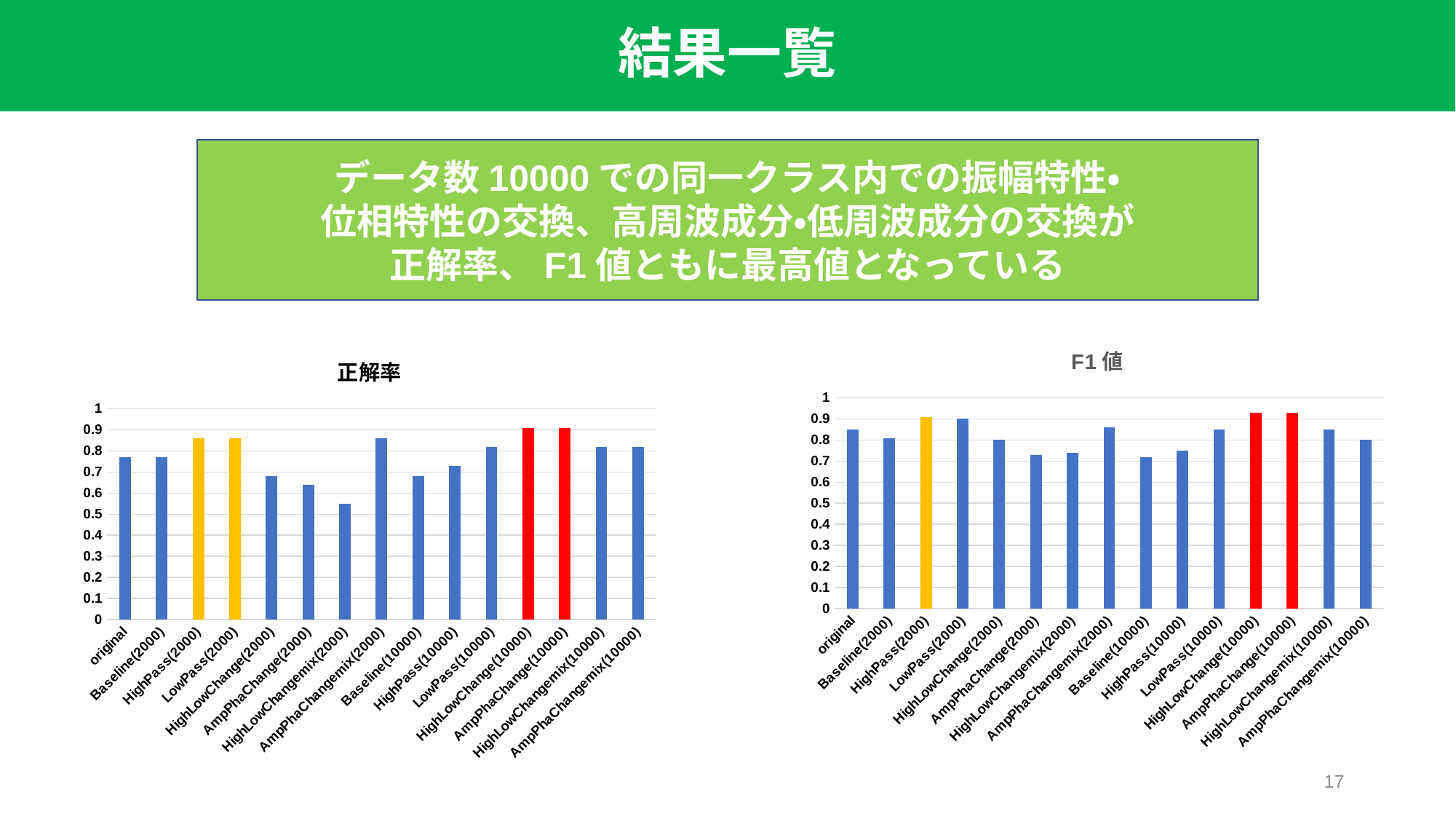

結果一覧
データ数10000での同一クラス内での振幅特性・
位相特性の交換、高周波成分・低周波成分の交換が
正解率、F1値ともに最高値となっている

### Chart: F1値

| Category | F1値 |
|---|---|
| original | 0.85 |
| Baseline(2000) | 0.81 |
| HighPass(2000) | 0.91 |
| LowPass(2000) | 0.9 |
| HighLowChange(2000) | 0.8 |
| AmpPhaChange(2000) | 0.73 |
| HighLowChangemix(2000) | 0.74 |
| AmpPhaChangemix(2000) | 0.86 |
| Baseline(10000) | 0.72 |
| HighPass(10000) | 0.75 |
| LowPass(10000) | 0.85 |
| HighLowChange(10000) | 0.93 |
| AmpPhaChange(10000) | 0.93 |
| HighLowChangemix(10000) | 0.85 |
| AmpPhaChangemix(10000) | 0.8 |

### Chart: 正解率

| Category | 正解率 |
|---|---|
| original | 0.77 |
| Baseline(2000) | 0.77 |
| HighPass(2000) | 0.86 |
| LowPass(2000) | 0.86 |
| HighLowChange(2000) | 0.68 |
| AmpPhaChange(2000) | 0.64 |
| HighLowChangemix(2000) | 0.55 |
| AmpPhaChangemix(2000) | 0.86 |
| Baseline(10000) | 0.68 |
| HighPass(10000) | 0.73 |
| LowPass(10000) | 0.82 |
| HighLowChange(10000) | 0.91 |
| AmpPhaChange(10000) | 0.91 |
| HighLowChangemix(10000) | 0.82 |
| AmpPhaChangemix(10000) | 0.82 |
17